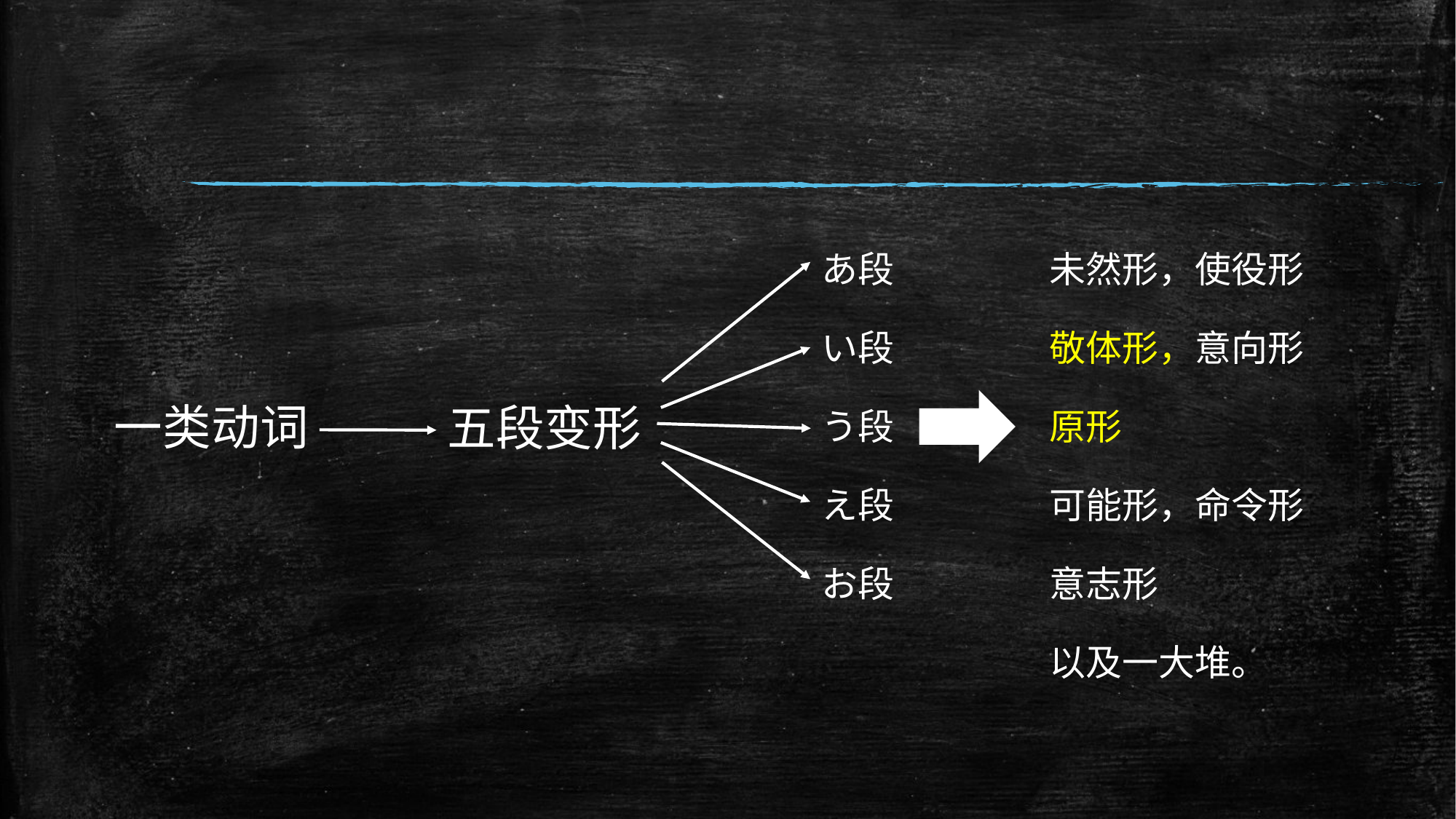

あ段

い段

う段

え段

お段
未然形，使役形

敬体形，意向形

原形

可能形，命令形

意志形

以及一大堆。

一类动词
五段变形